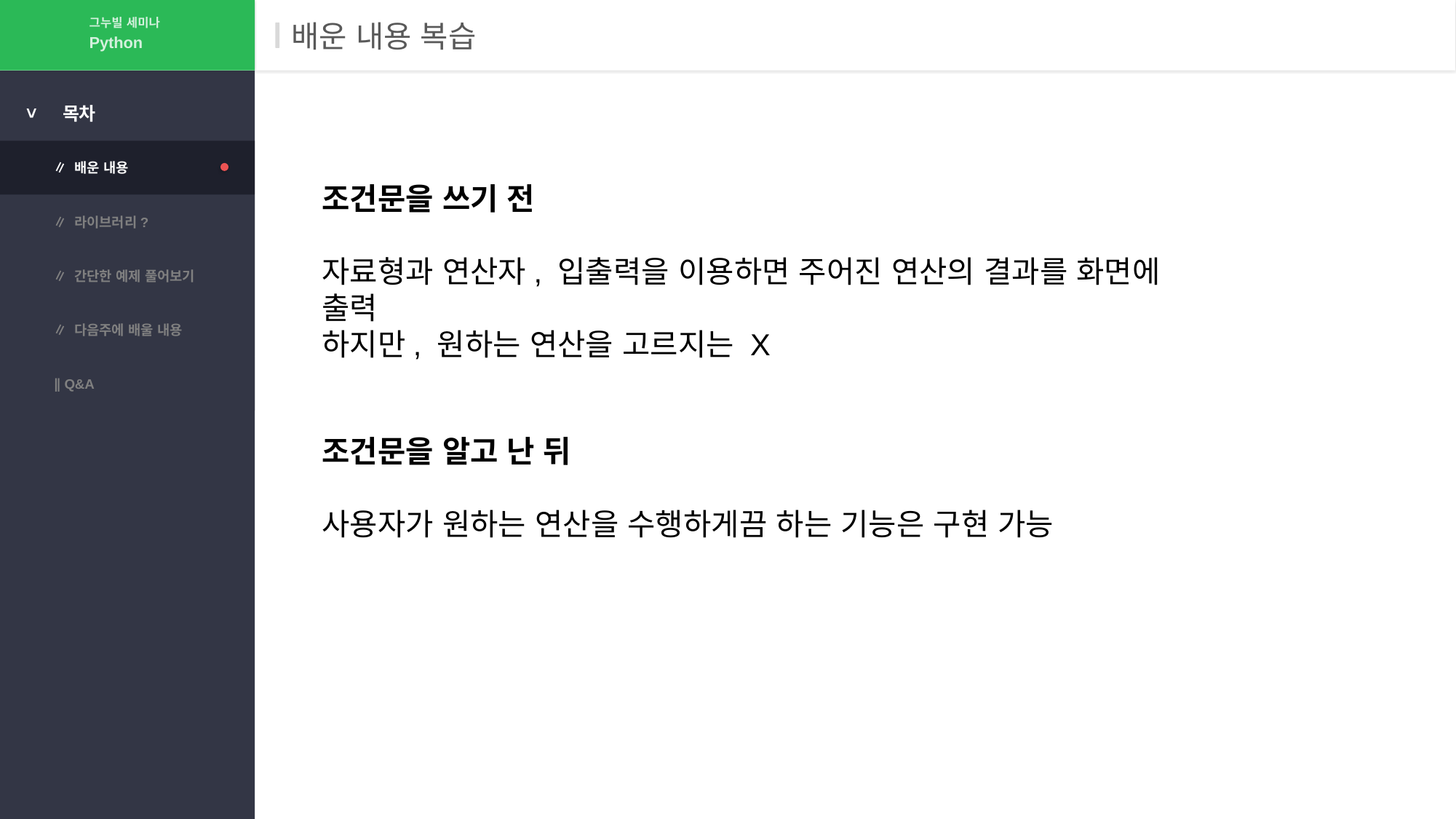

그누빌 세미나
# 배운 내용 복습
Python
>
목차
∥ 배운 내용

조건문을 쓰기 전

자료형과 연산자, 입출력을 이용하면 주어진 연산의 결과를 화면에 출력
하지만, 원하는 연산을 고르지는 X
∥ 라이브러리?
∥ 간단한 예제 풀어보기
∥ 다음주에 배울 내용
∥ Q&A
조건문을 알고 난 뒤

사용자가 원하는 연산을 수행하게끔 하는 기능은 구현 가능